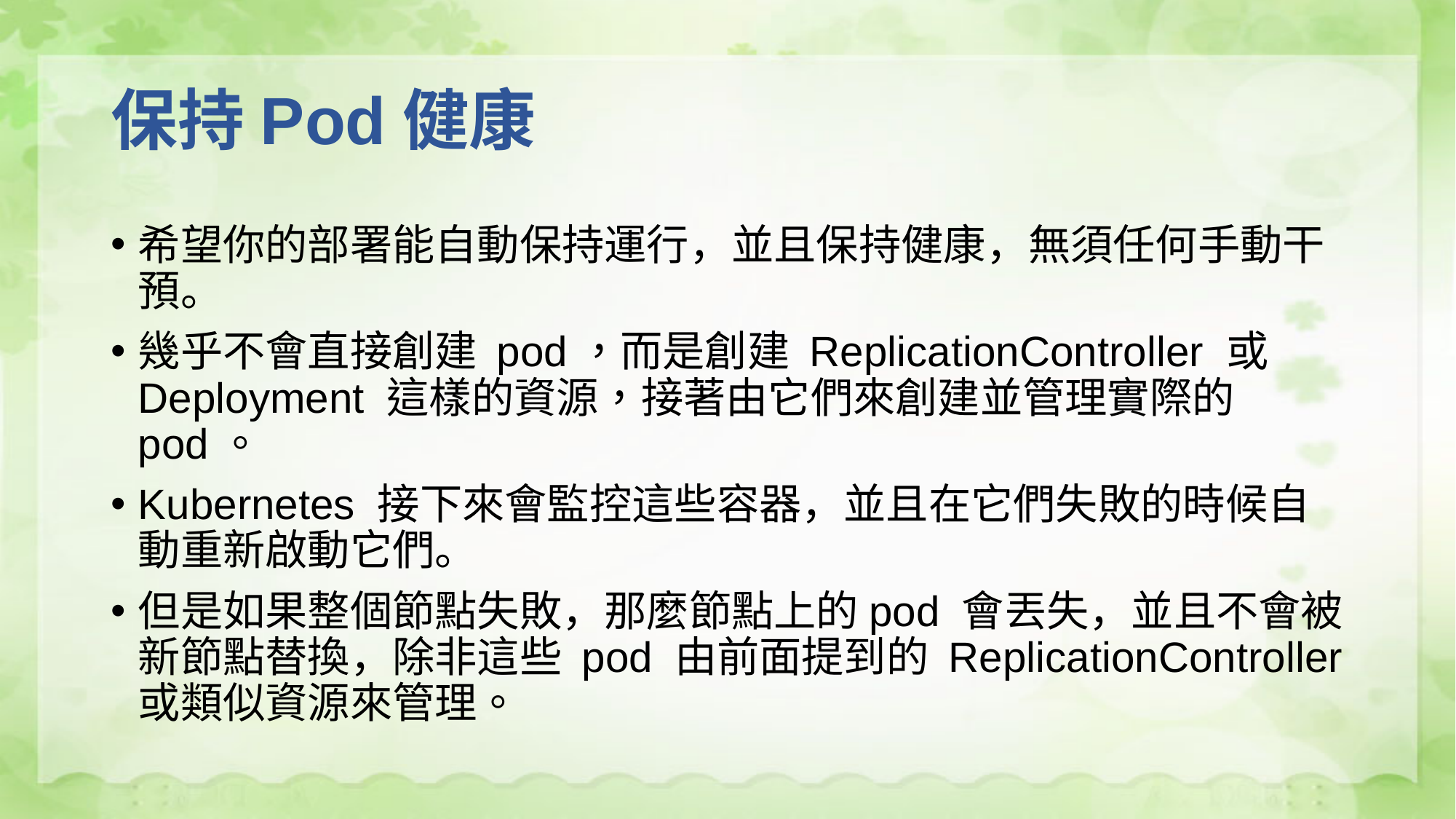

# 保持Pod健康
希望你的部署能自動保持運行，並且保持健康，無須任何手動干預。
幾乎不會直接創建 pod，而是創建 ReplicationController 或 Deployment 這樣的資源，接著由它們來創建並管理實際的pod。
Kubernetes 接下來會監控這些容器，並且在它們失敗的時候自動重新啟動它們。
但是如果整個節點失敗，那麼節點上的pod 會丟失，並且不會被新節點替換，除非這些 pod 由前面提到的 ReplicationController 或類似資源來管理。